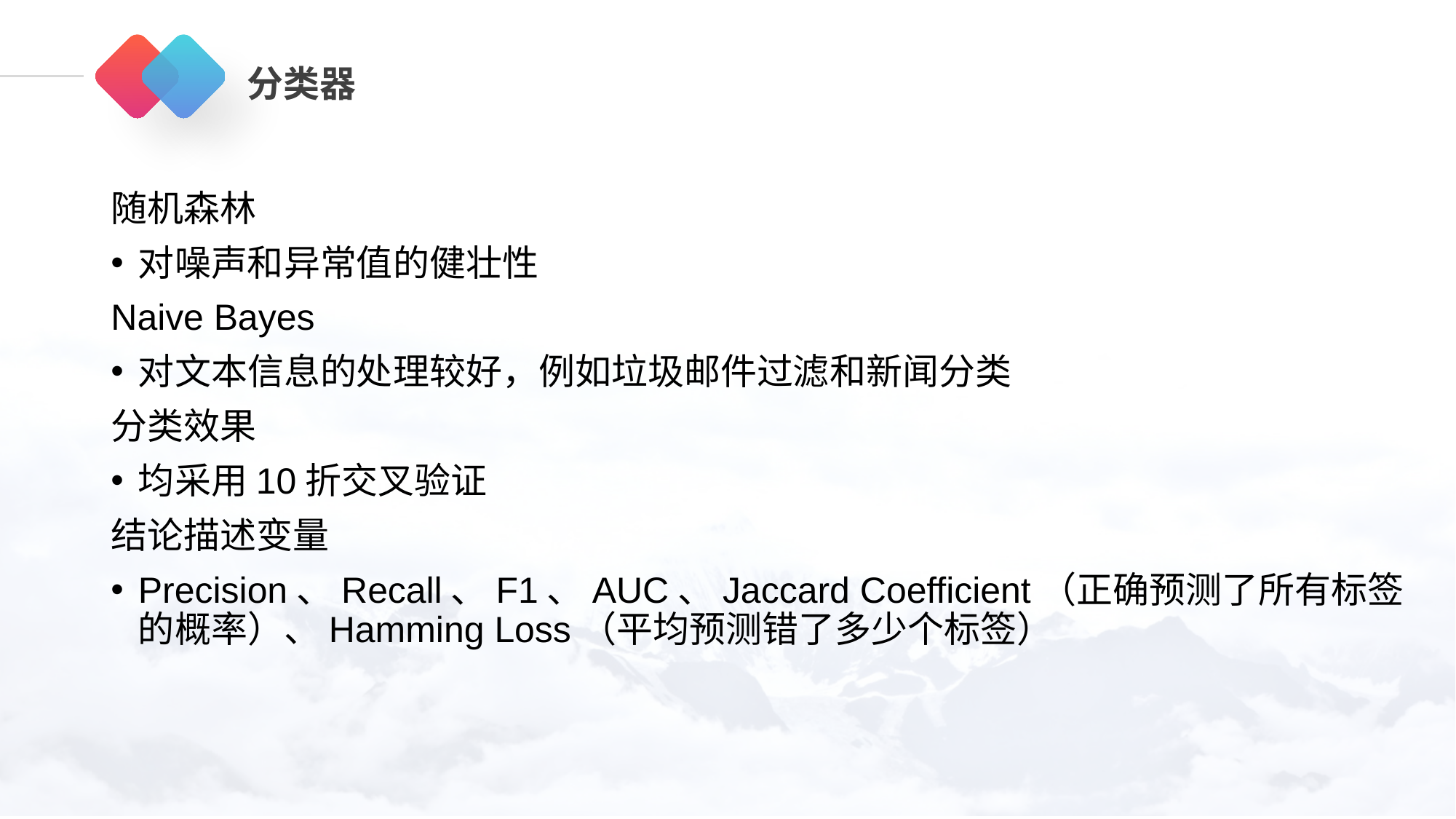

# 分类器
随机森林
对噪声和异常值的健壮性
Naive Bayes
对文本信息的处理较好，例如垃圾邮件过滤和新闻分类
分类效果
均采用10折交叉验证
结论描述变量
Precision、Recall、F1、AUC、Jaccard Coefficient（正确预测了所有标签的概率）、Hamming Loss（平均预测错了多少个标签）